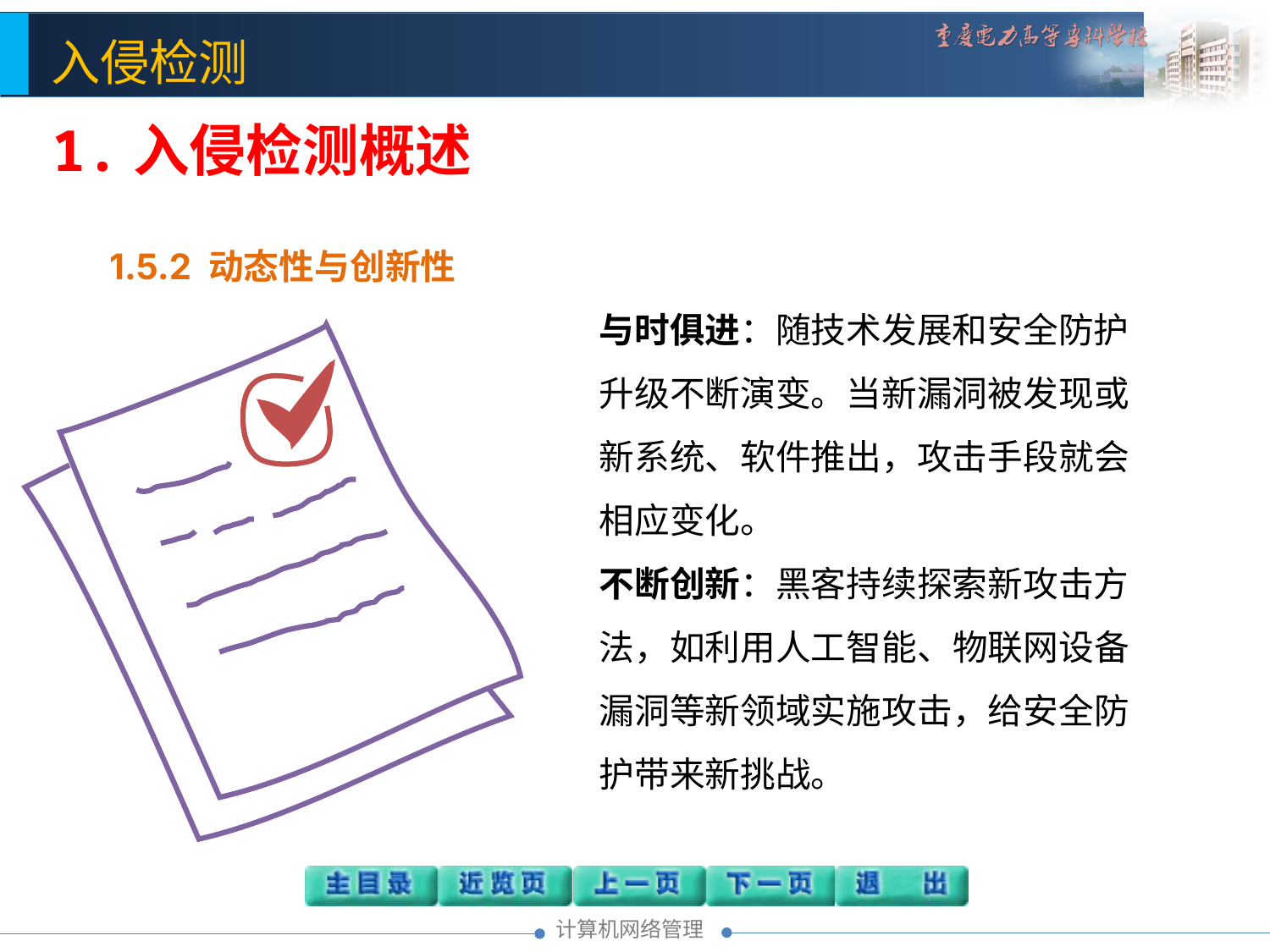

1.入侵检测概述
1.5.2 动态性与创新性
与时俱进：随技术发展和安全防护升级不断演变。当新漏洞被发现或新系统、软件推出，攻击手段就会相应变化。
不断创新：黑客持续探索新攻击方法，如利用人工智能、物联网设备漏洞等新领域实施攻击，给安全防护带来新挑战。